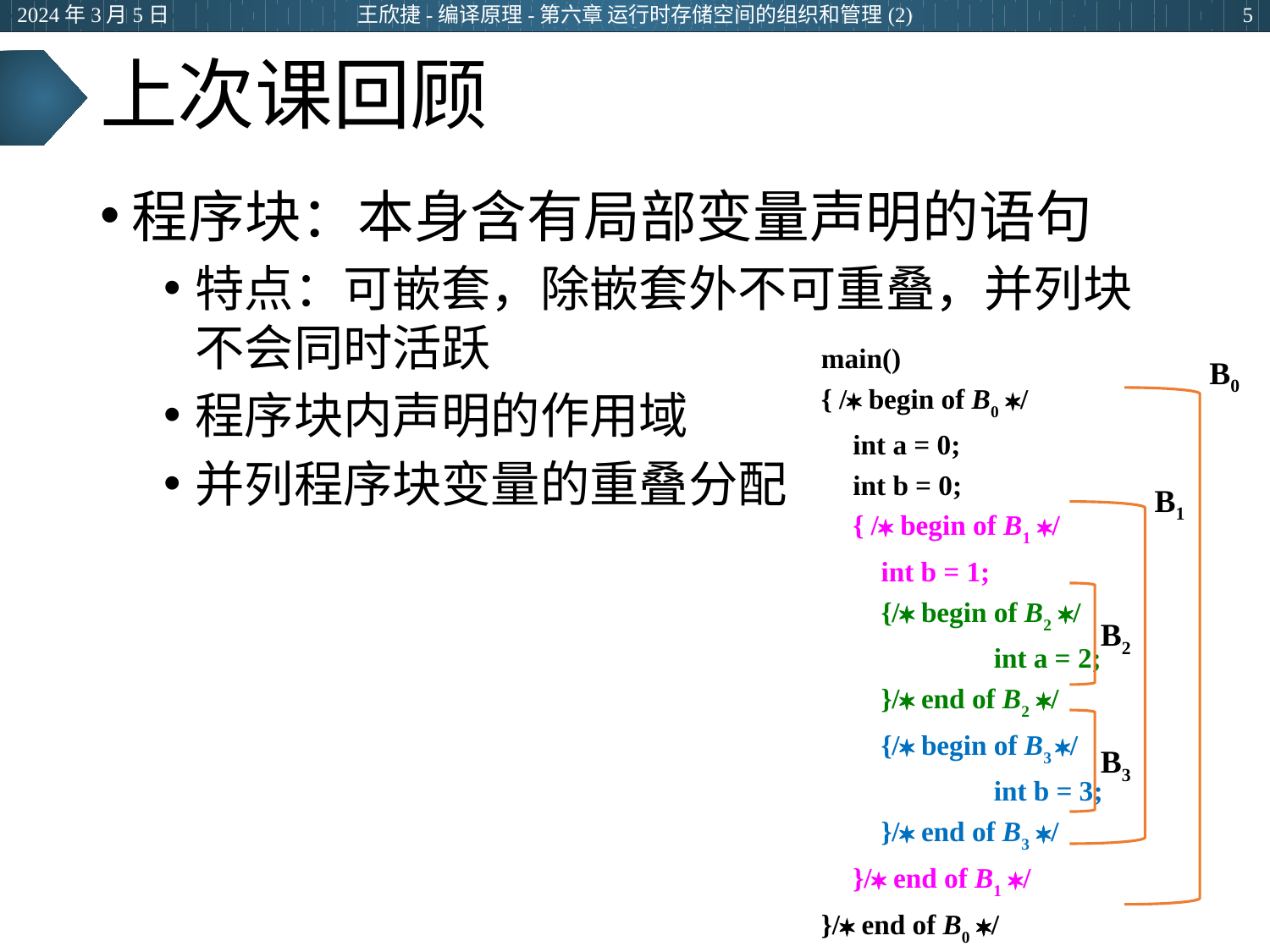

王欣捷-编译原理-第六章 运行时存储空间的组织和管理(2)
2024年3月5日
5
# 上次课回顾
程序块：本身含有局部变量声明的语句
特点：可嵌套，除嵌套外不可重叠，并列块不会同时活跃
程序块内声明的作用域
并列程序块变量的重叠分配
main()
{ /∗ begin of B0 ∗/
	int a = 0;
	int b = 0;
	{ /∗ begin of B1 ∗/
	    int b = 1;
	    {/∗ begin of B2 ∗/
		  int a = 2;
	    }/∗ end of B2 ∗/
	    {/∗ begin of B3 ∗/
		  int b = 3;
	    }/∗ end of B3 ∗/
	}/∗ end of B1 ∗/
}/∗ end of B0 ∗/
B0

B1

B2

B3